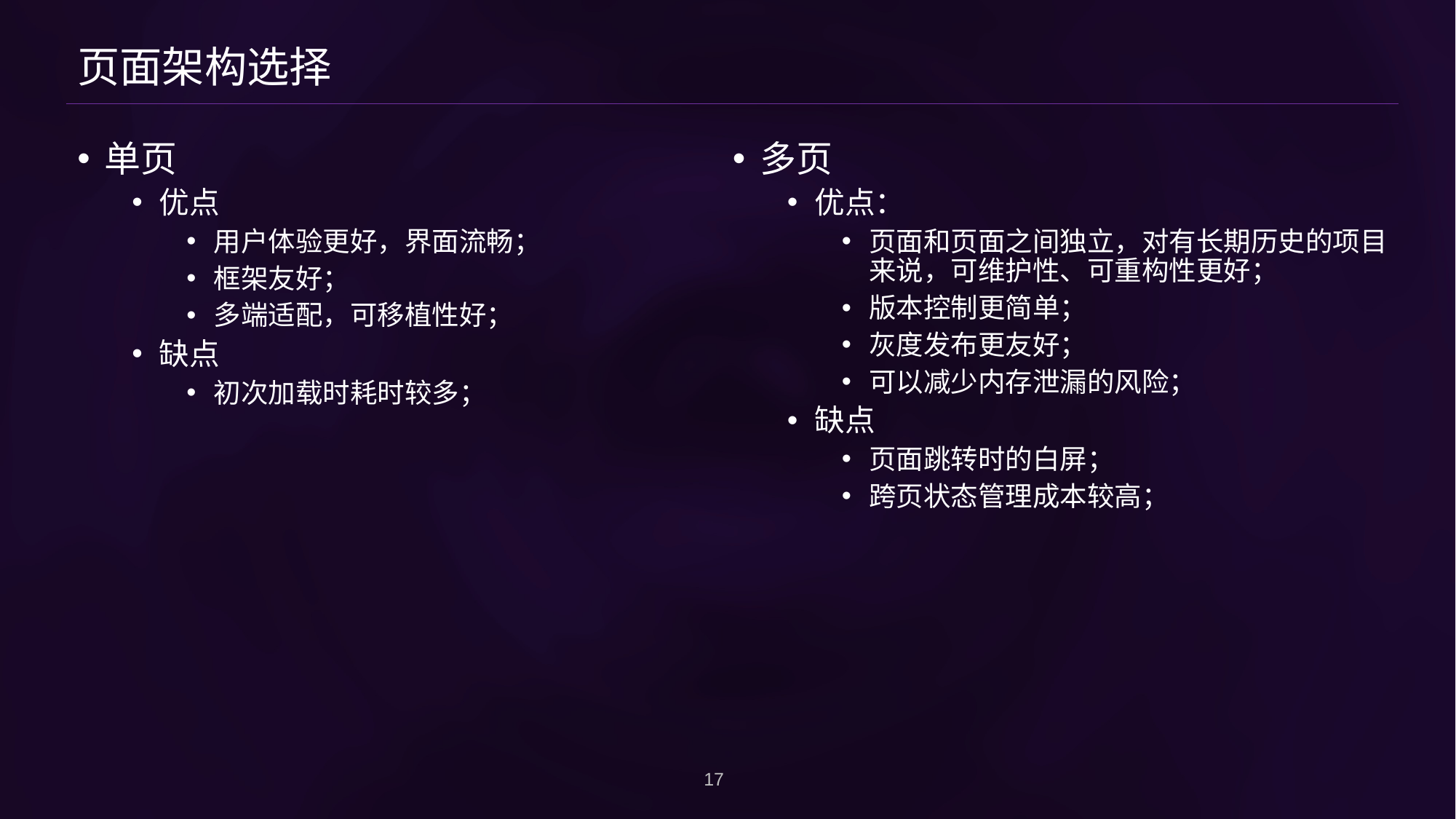

# 页面架构选择
单页
优点
用户体验更好，界面流畅；
框架友好；
多端适配，可移植性好；
缺点
初次加载时耗时较多；

多页
优点：
页面和页面之间独立，对有长期历史的项目来说，可维护性、可重构性更好；
版本控制更简单；
灰度发布更友好；
可以减少内存泄漏的风险；
缺点
页面跳转时的白屏；
跨页状态管理成本较高；

17